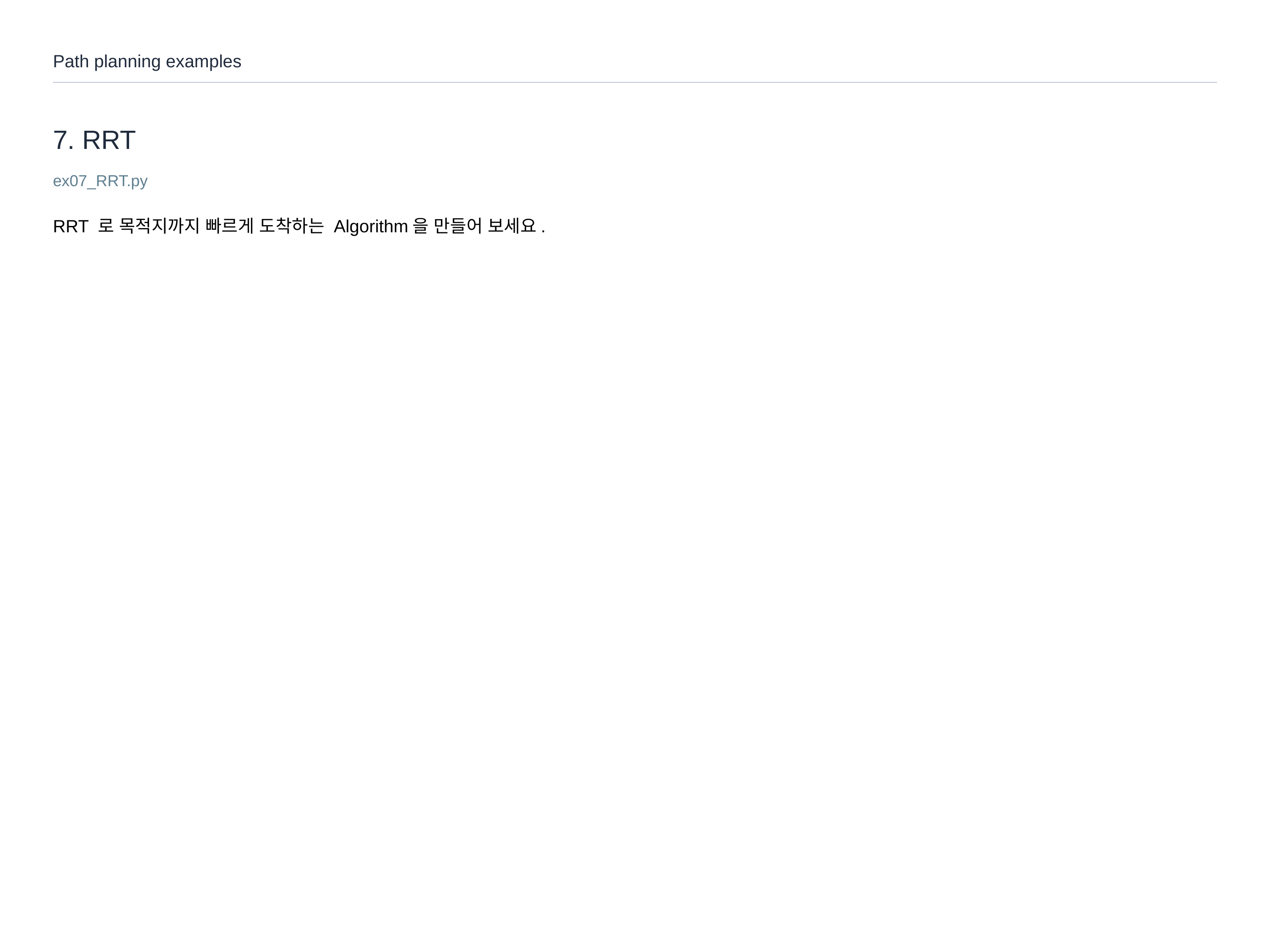

Path planning examples
# 7. RRT
ex07_RRT.py
RRT 로 목적지까지 빠르게 도착하는 Algorithm을 만들어 보세요.